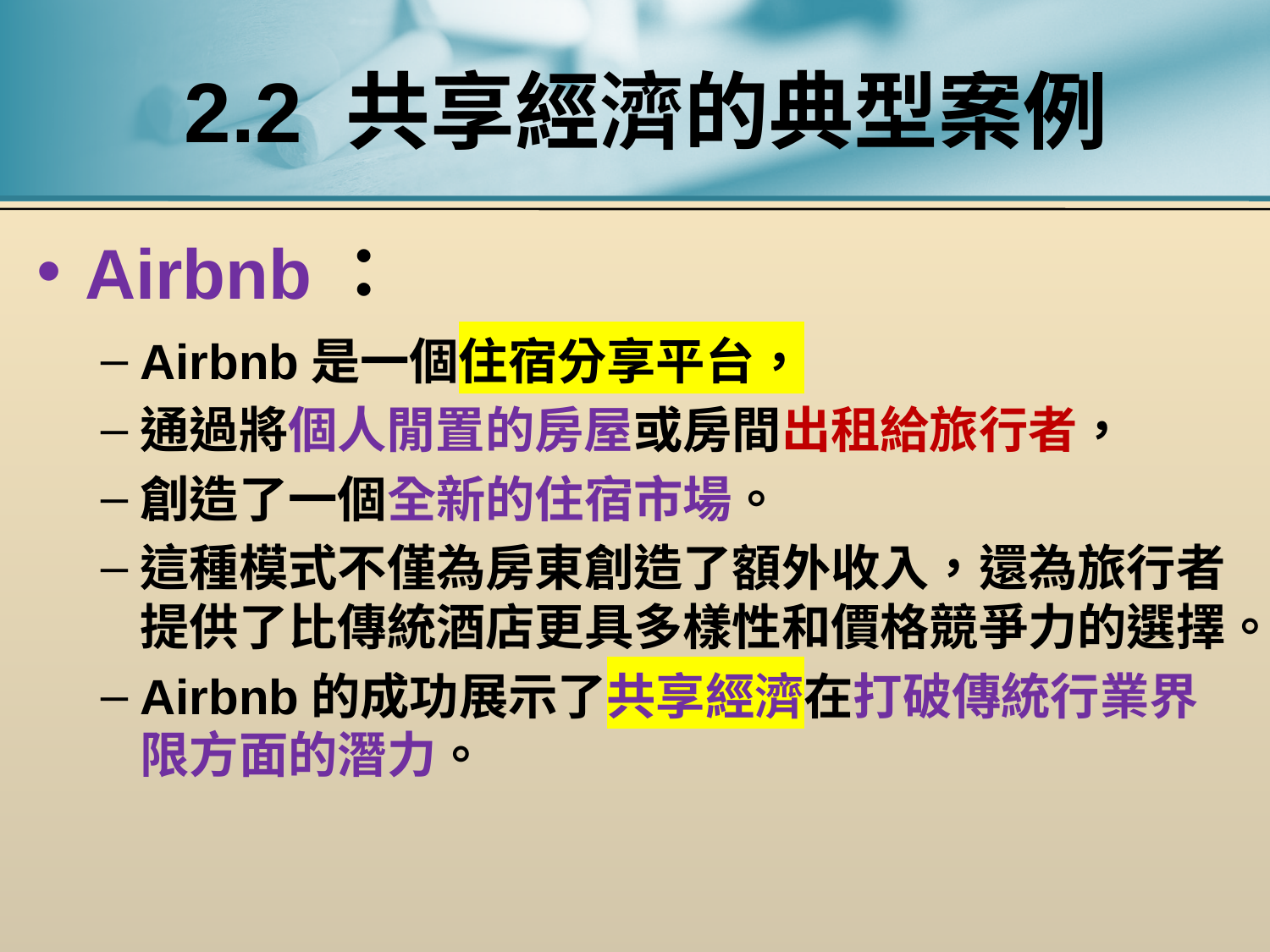

# 2.2 共享經濟的典型案例
Airbnb：
Airbnb是一個住宿分享平台，
通過將個人閒置的房屋或房間出租給旅行者，
創造了一個全新的住宿市場。
這種模式不僅為房東創造了額外收入，還為旅行者提供了比傳統酒店更具多樣性和價格競爭力的選擇。
Airbnb的成功展示了共享經濟在打破傳統行業界限方面的潛力。